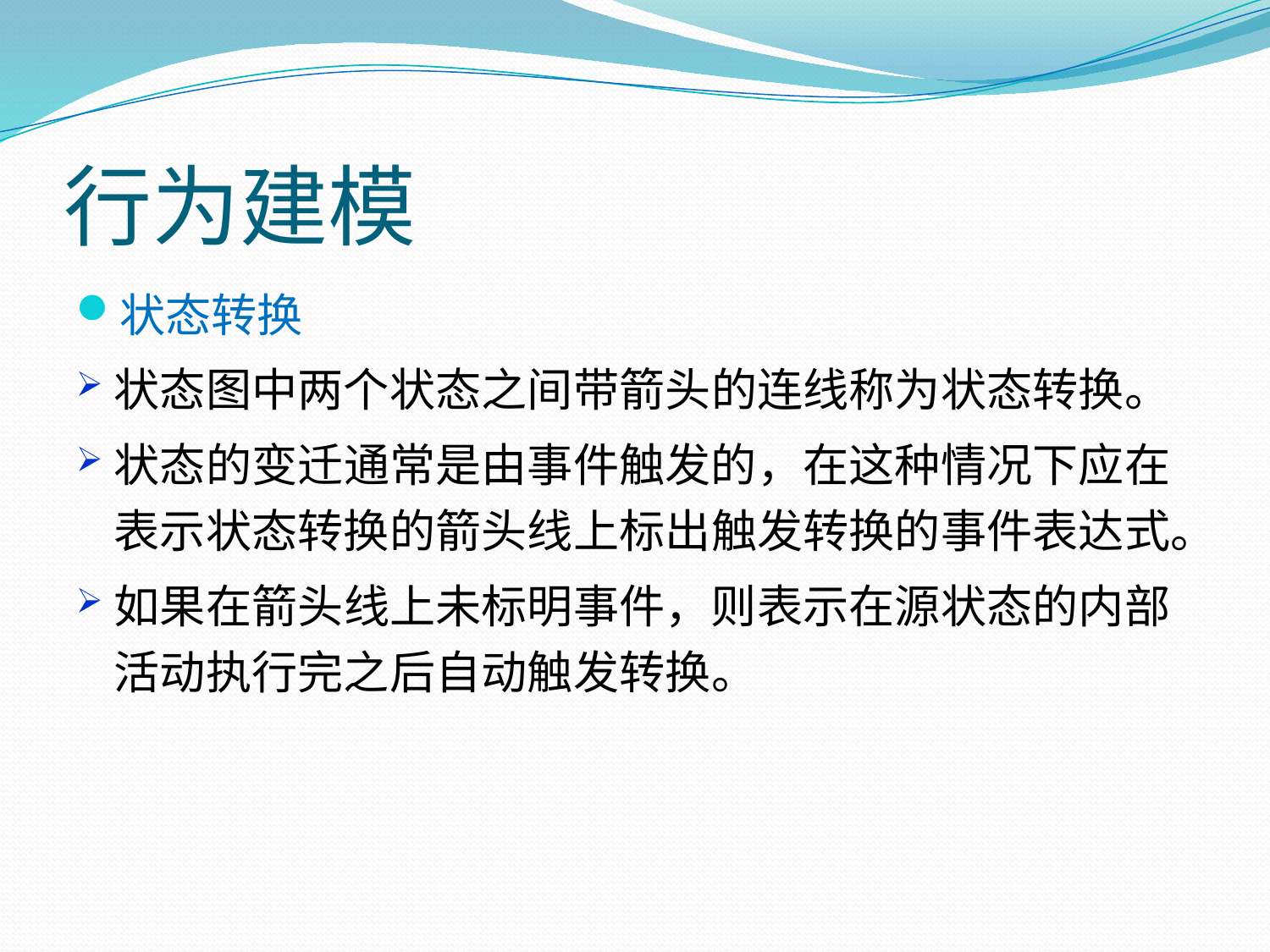

# 行为建模
状态转换
状态图中两个状态之间带箭头的连线称为状态转换。
状态的变迁通常是由事件触发的，在这种情况下应在表示状态转换的箭头线上标出触发转换的事件表达式。
如果在箭头线上未标明事件，则表示在源状态的内部活动执行完之后自动触发转换。